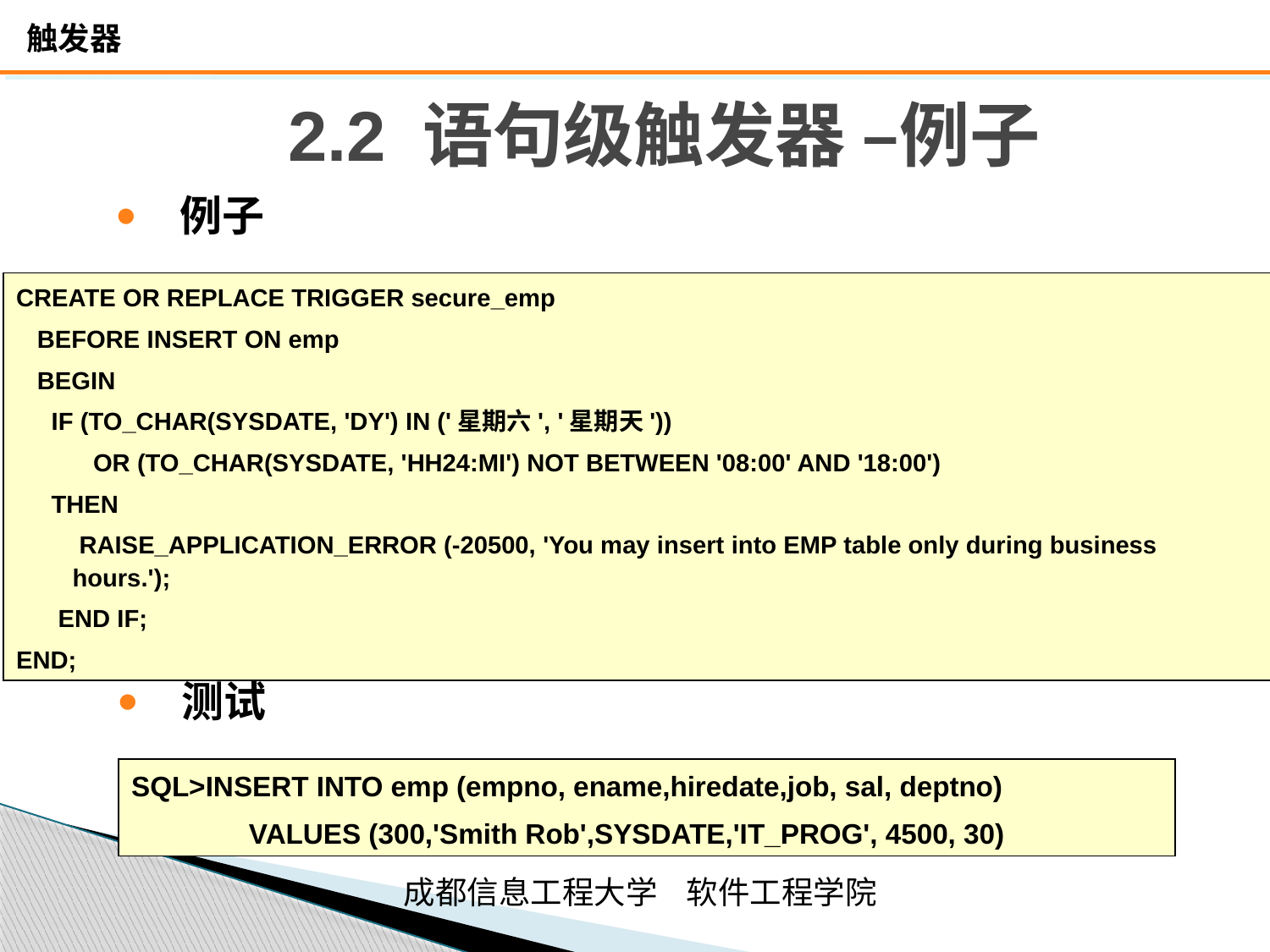

# 2.2 语句级触发器 –例子
例子
CREATE OR REPLACE TRIGGER secure_emp
   BEFORE INSERT ON emp
   BEGIN
     IF (TO_CHAR(SYSDATE, 'DY') IN ('星期六', '星期天'))
           OR (TO_CHAR(SYSDATE, 'HH24:MI') NOT BETWEEN '08:00' AND '18:00')
     THEN
         RAISE_APPLICATION_ERROR (-20500, 'You may insert into EMP table only during business hours.');
      END IF;
END;
测试
SQL>INSERT INTO emp (empno, ename,hiredate,job, sal, deptno)
               VALUES (300,'Smith Rob',SYSDATE,'IT_PROG', 4500, 30)